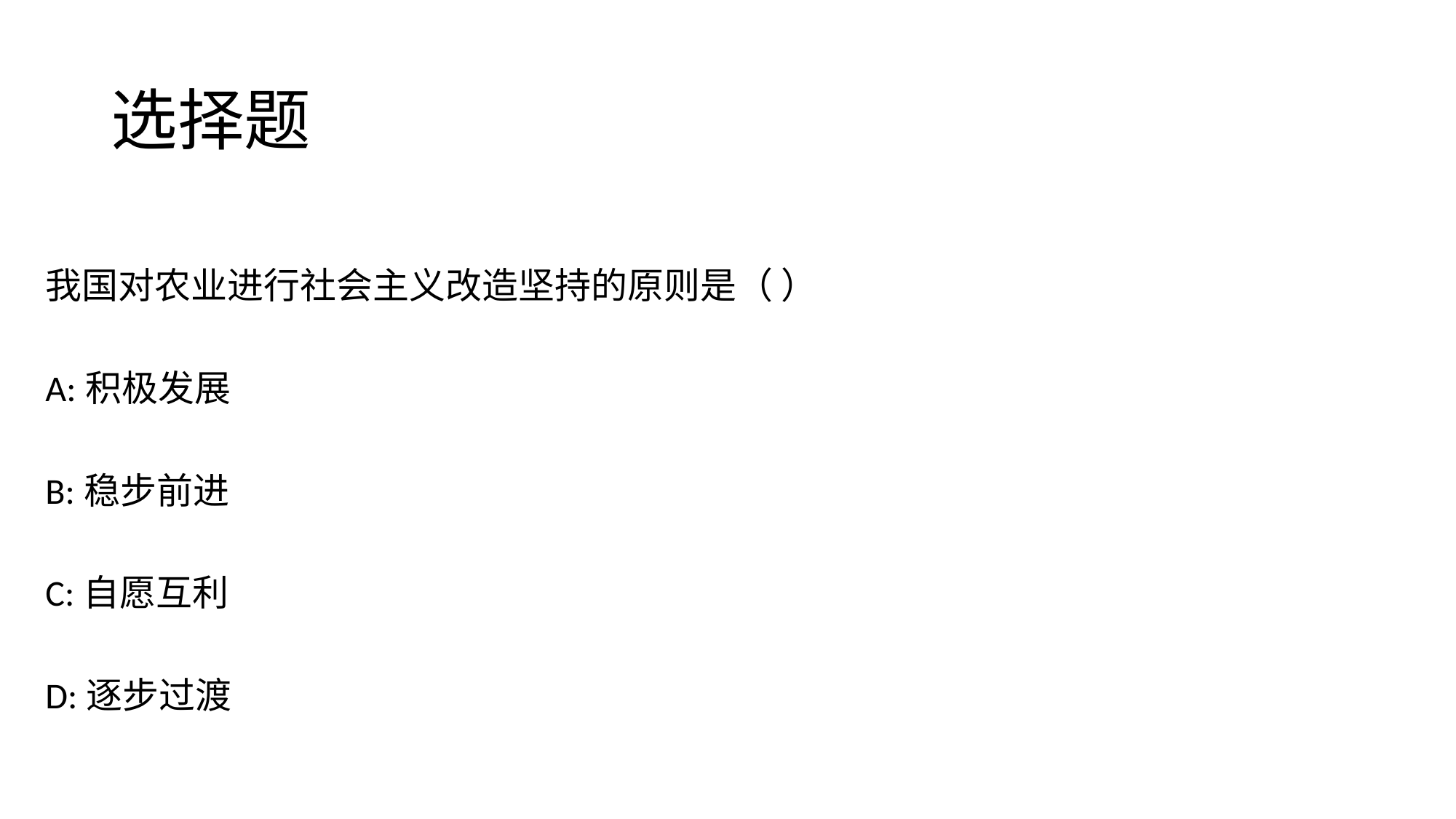

# 选择题
我国对农业进行社会主义改造坚持的原则是（ ）
A:积极发展
B:稳步前进
C:自愿互利
D:逐步过渡